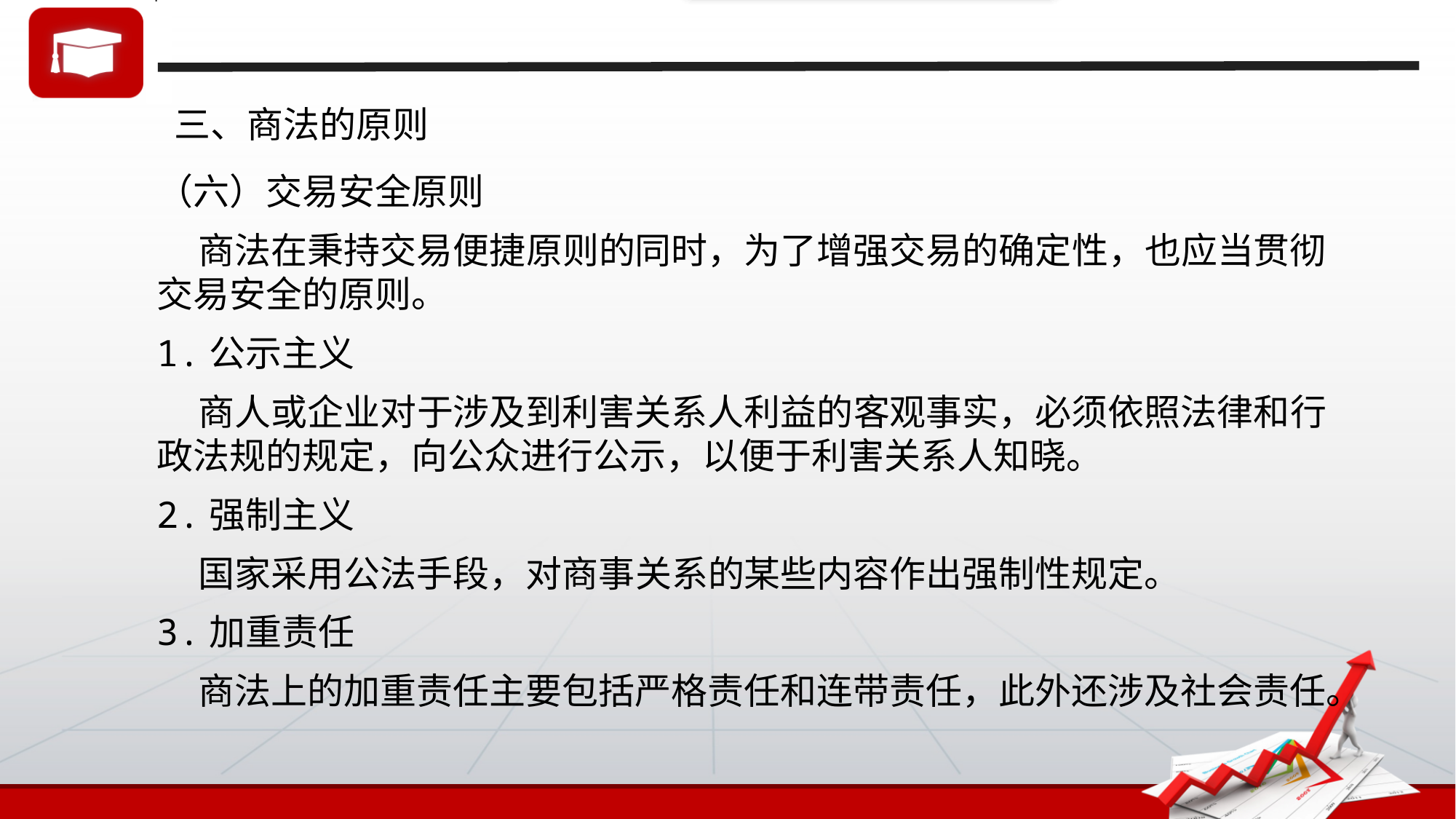

三、商法的原则
（六）交易安全原则
    商法在秉持交易便捷原则的同时，为了增强交易的确定性，也应当贯彻交易安全的原则。
1.公示主义
    商人或企业对于涉及到利害关系人利益的客观事实，必须依照法律和行政法规的规定，向公众进行公示，以便于利害关系人知晓。
2.强制主义
    国家采用公法手段，对商事关系的某些内容作出强制性规定。
3.加重责任
    商法上的加重责任主要包括严格责任和连带责任，此外还涉及社会责任。